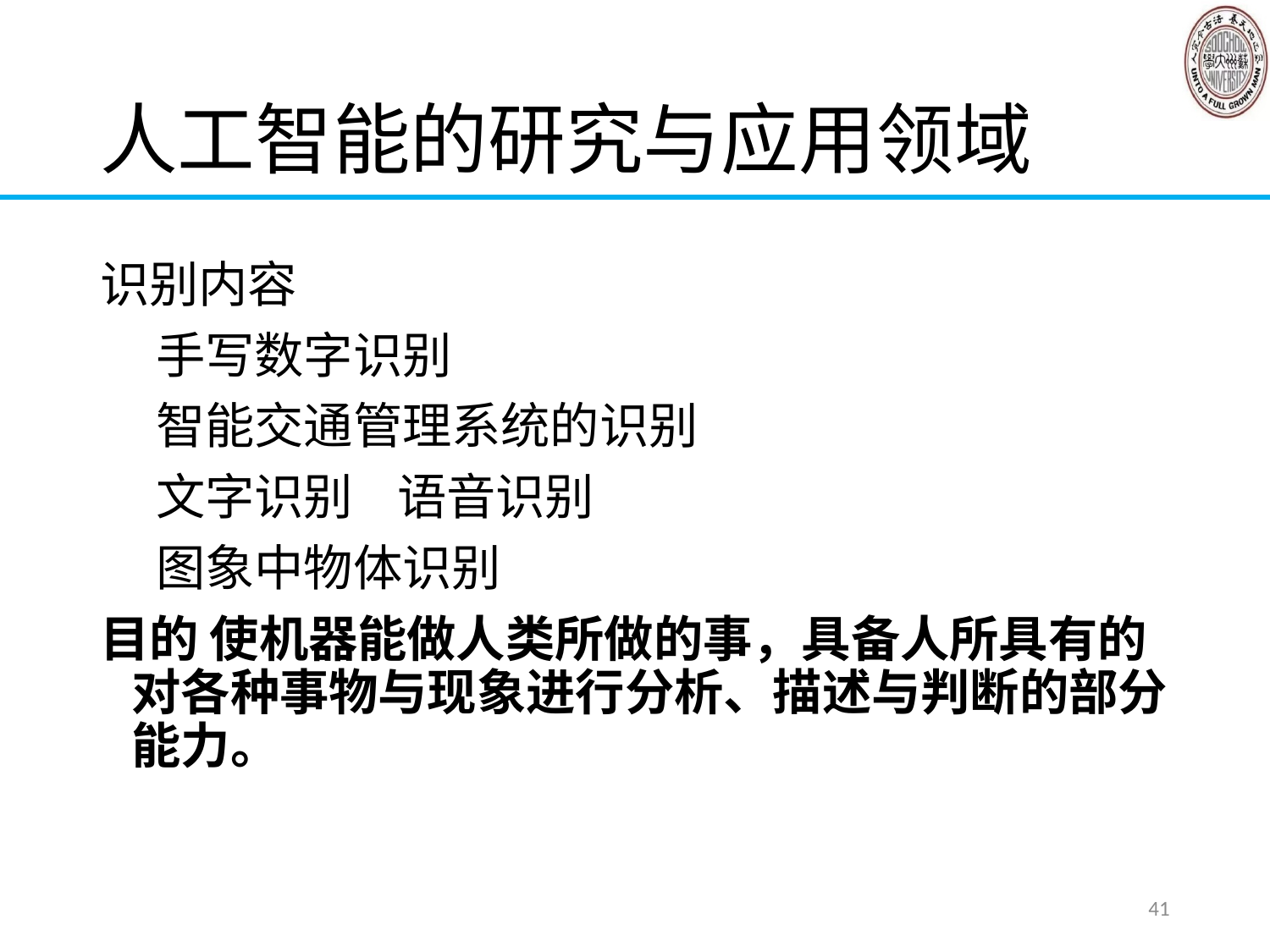

# 人工智能的研究与应用领域
识别内容
    手写数字识别
    智能交通管理系统的识别
    文字识别    语音识别
    图象中物体识别
目的 使机器能做人类所做的事，具备人所具有的对各种事物与现象进行分析、描述与判断的部分能力。

41